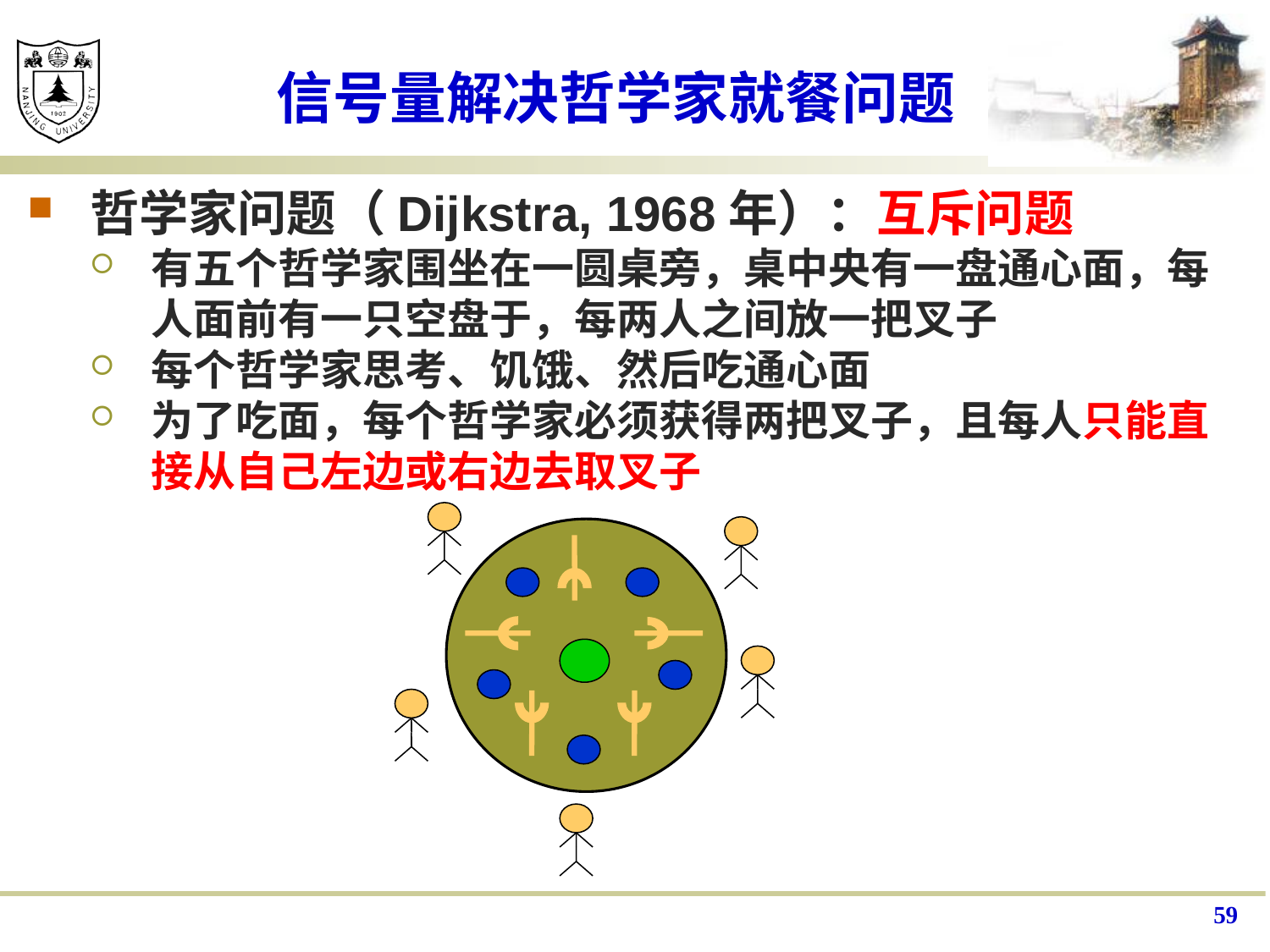

# 信号量解决哲学家就餐问题
哲学家问题（Dijkstra, 1968年）：互斥问题
有五个哲学家围坐在一圆桌旁，桌中央有一盘通心面，每人面前有一只空盘于，每两人之间放一把叉子
每个哲学家思考、饥饿、然后吃通心面
为了吃面，每个哲学家必须获得两把叉子，且每人只能直接从自己左边或右边去取叉子

59